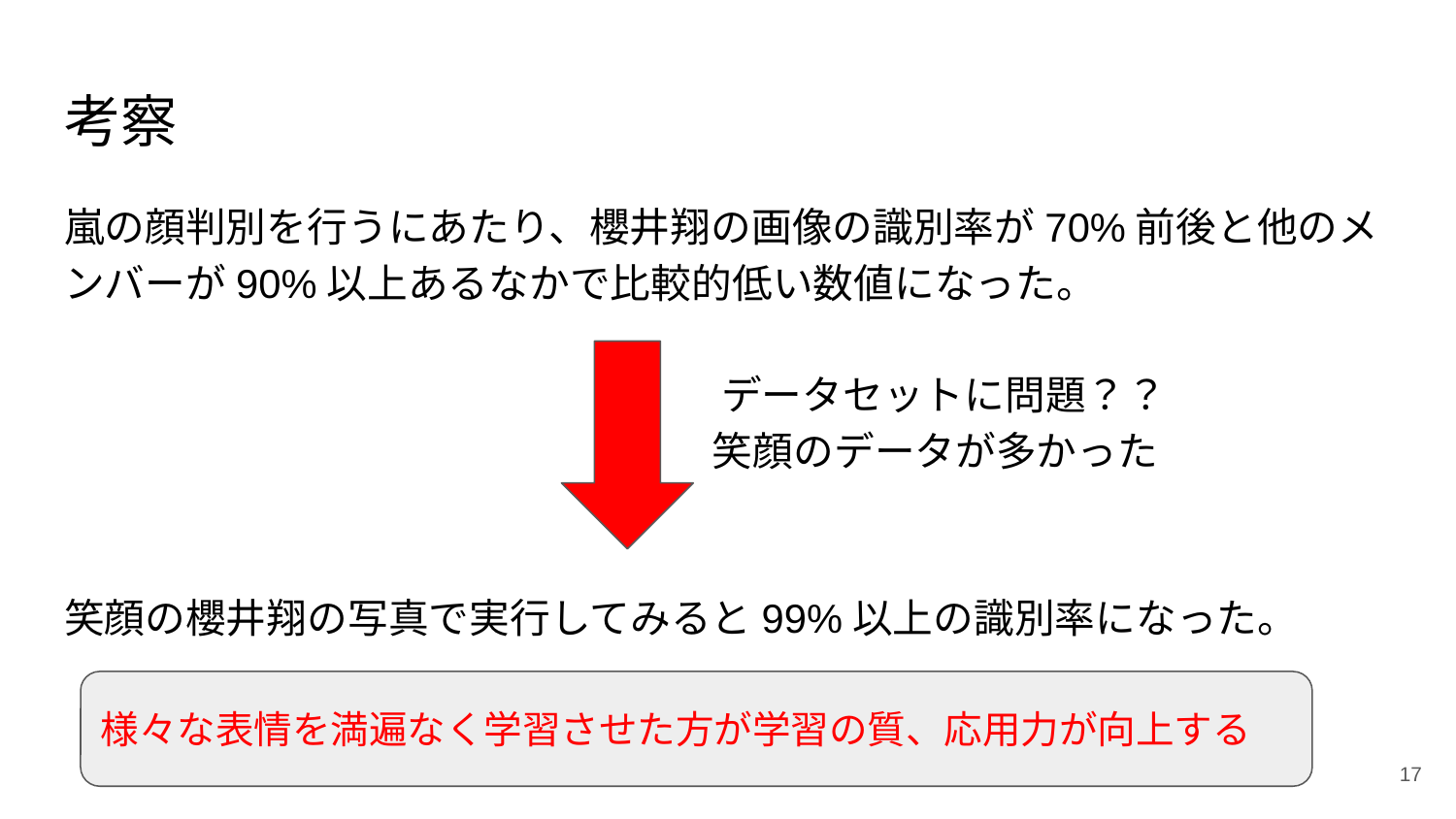

# 考察
嵐の顔判別を行うにあたり、櫻井翔の画像の識別率が70%前後と他のメンバーが90%以上あるなかで比較的低い数値になった。

                                                          データセットに問題？？
　　　　　　　　　　　　　　　　笑顔のデータが多かった

笑顔の櫻井翔の写真で実行してみると99%以上の識別率になった。

様々な表情を満遍なく学習させた方が学習の質、応用力が向上する
17